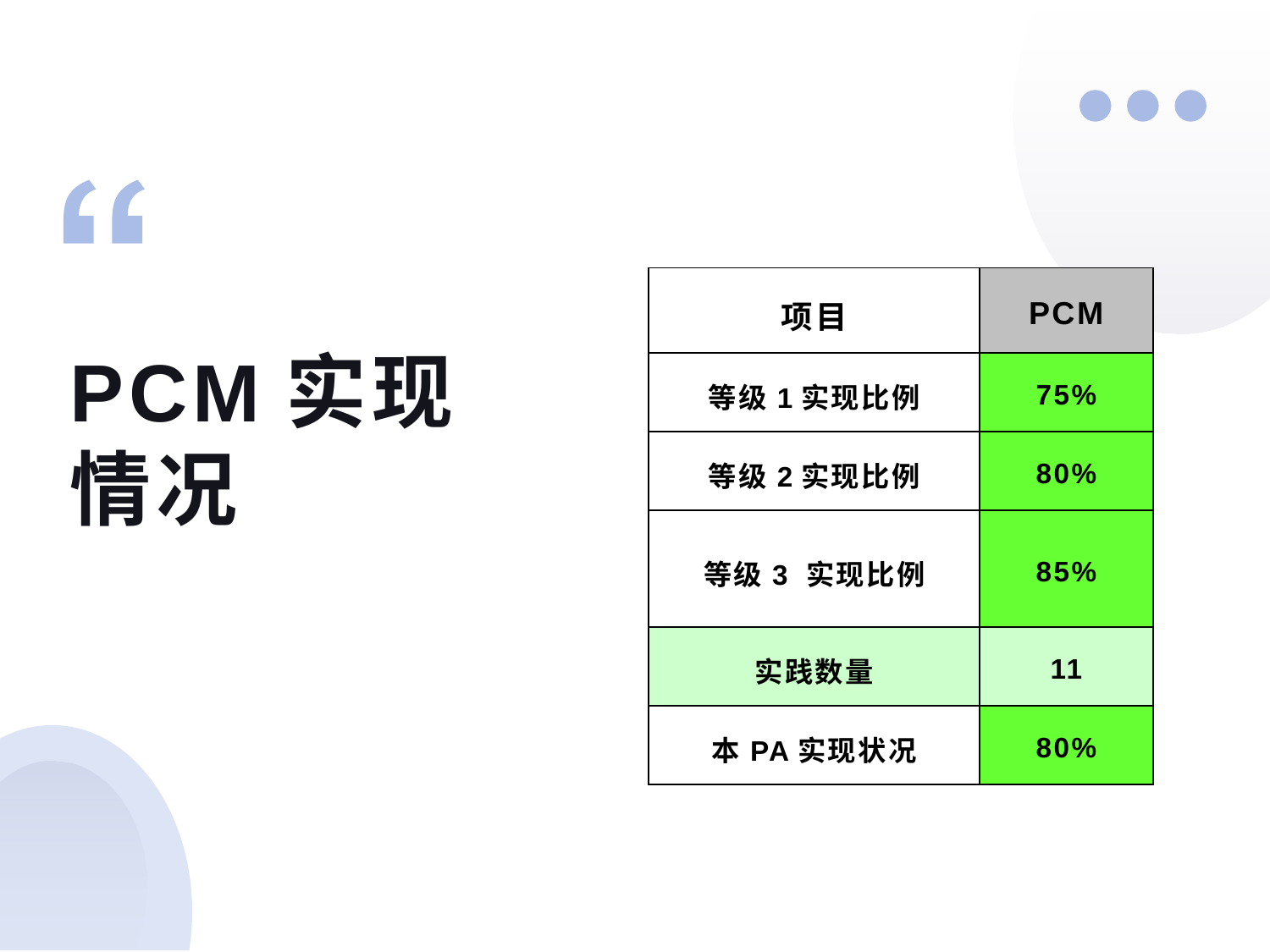

| 项目 | PCM |
| --- | --- |
| 等级1实现比例 | 75% |
| 等级2实现比例 | 80% |
| 等级3 实现比例 | 85% |
| 实践数量 | 11 |
| 本PA实现状况 | 80% |
PCM实现情况